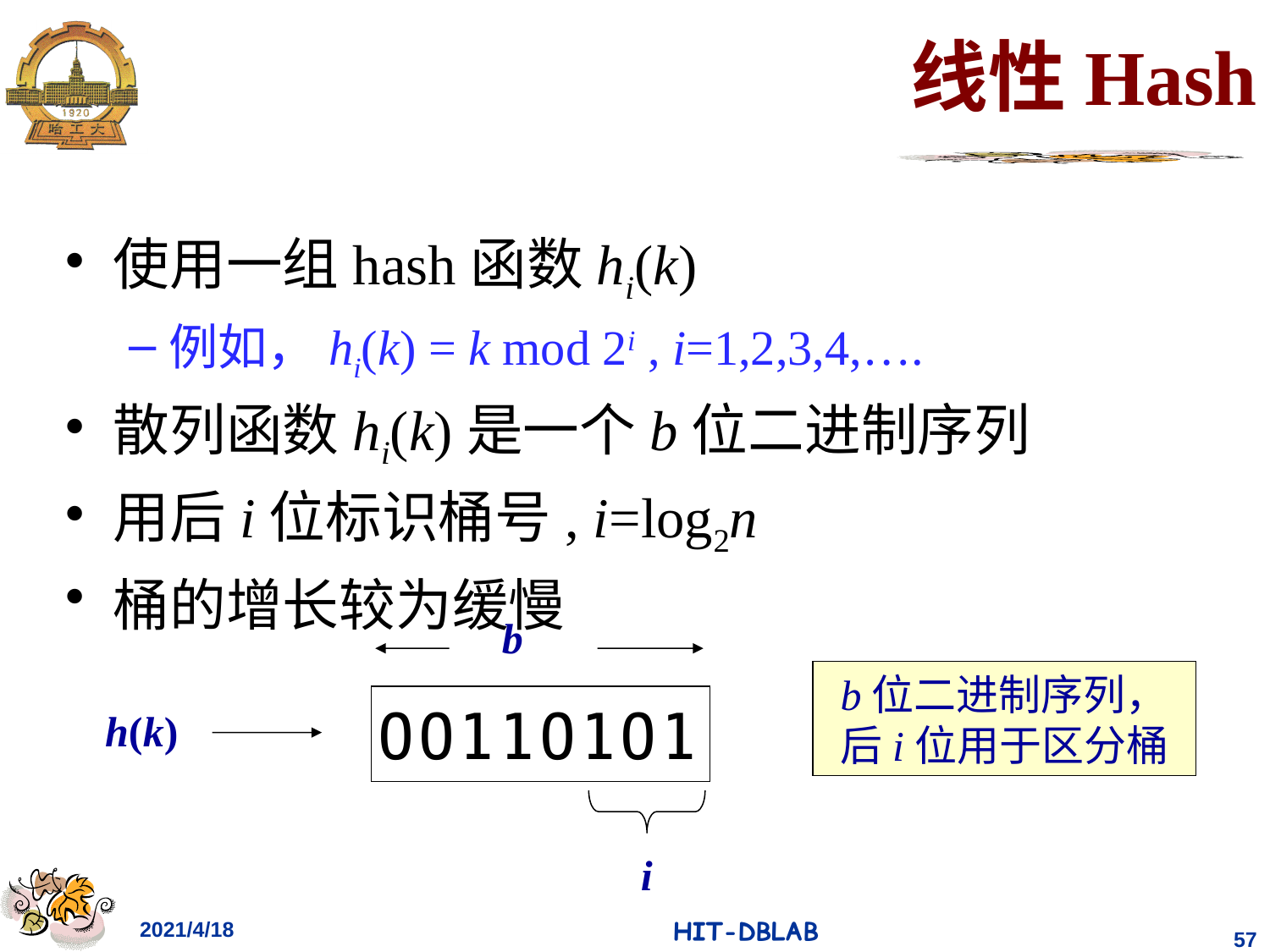

# 线性Hash
使用一组hash函数hi(k)
例如，hi(k) = k mod 2i , i=1,2,3,4,….
散列函数hi(k)是一个b位二进制序列
用后i位标识桶号, i=log2n
桶的增长较为缓慢

b

b位二进制序列，后i位用于区分桶
00110101
h(k)

i
2021/4/18
HIT-DBLAB
57